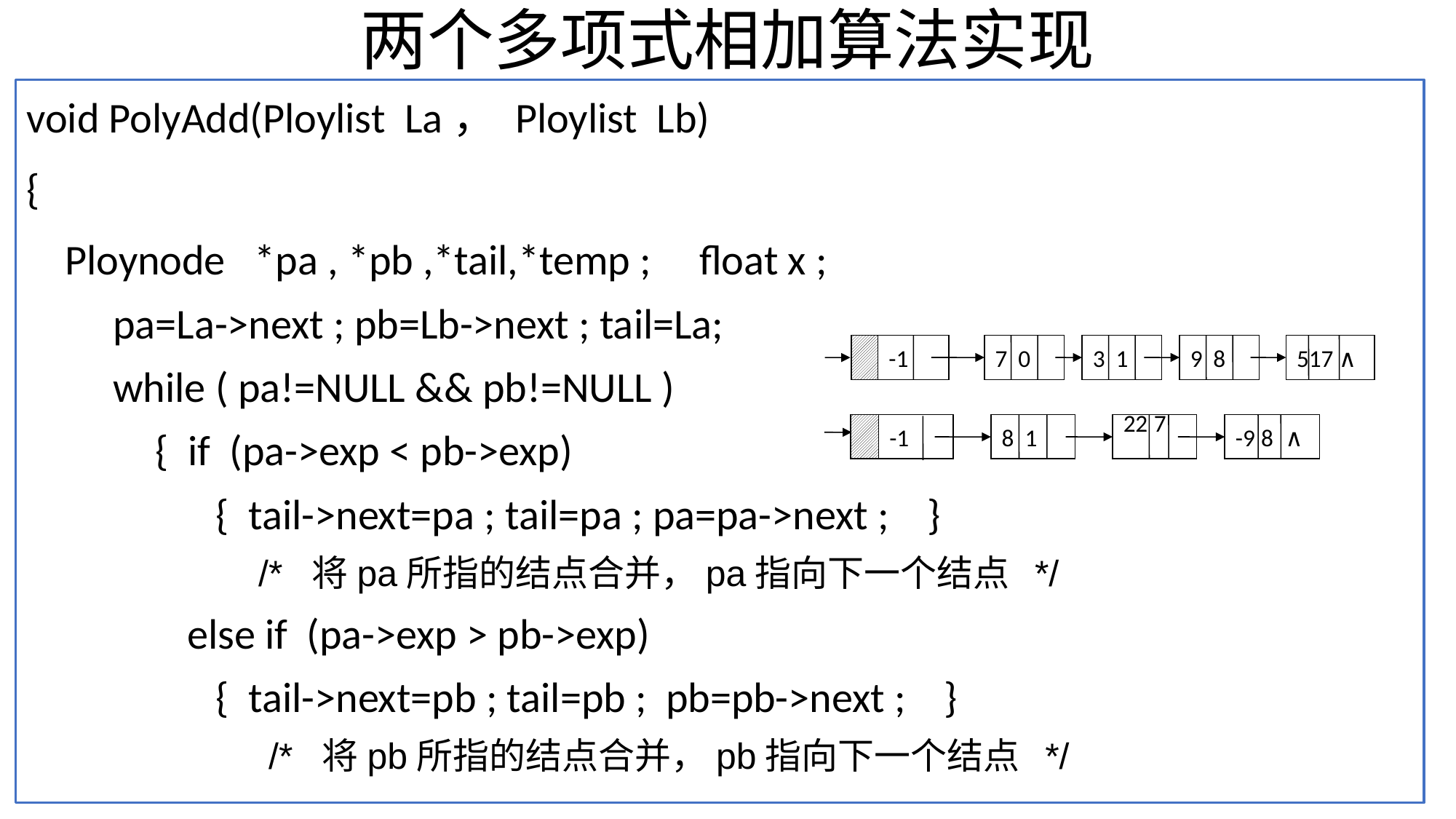

# 两个多项式相加算法实现
void PolyAdd(Ploylist  La， Ploylist  Lb)
{
    Ploynode   *pa , *pb ,*tail,*temp ;     float x ;
pa=La->next ; pb=Lb->next ; tail=La;
while ( pa!=NULL && pb!=NULL )
{  if  (pa->exp < pb->exp)
   {  tail->next=pa ; tail=pa ; pa=pa->next ;    }
       /*  将pa所指的结点合并，pa指向下一个结点  */
else if  (pa->exp > pb->exp)
   {  tail->next=pb ; tail=pb ;  pb=pb->next ;    }
        /*  将pb所指的结点合并，pb指向下一个结点  */

-1

7  0

3  1

9  8

517 ∧

-1
8  1

22 7

-9 8  ∧

75